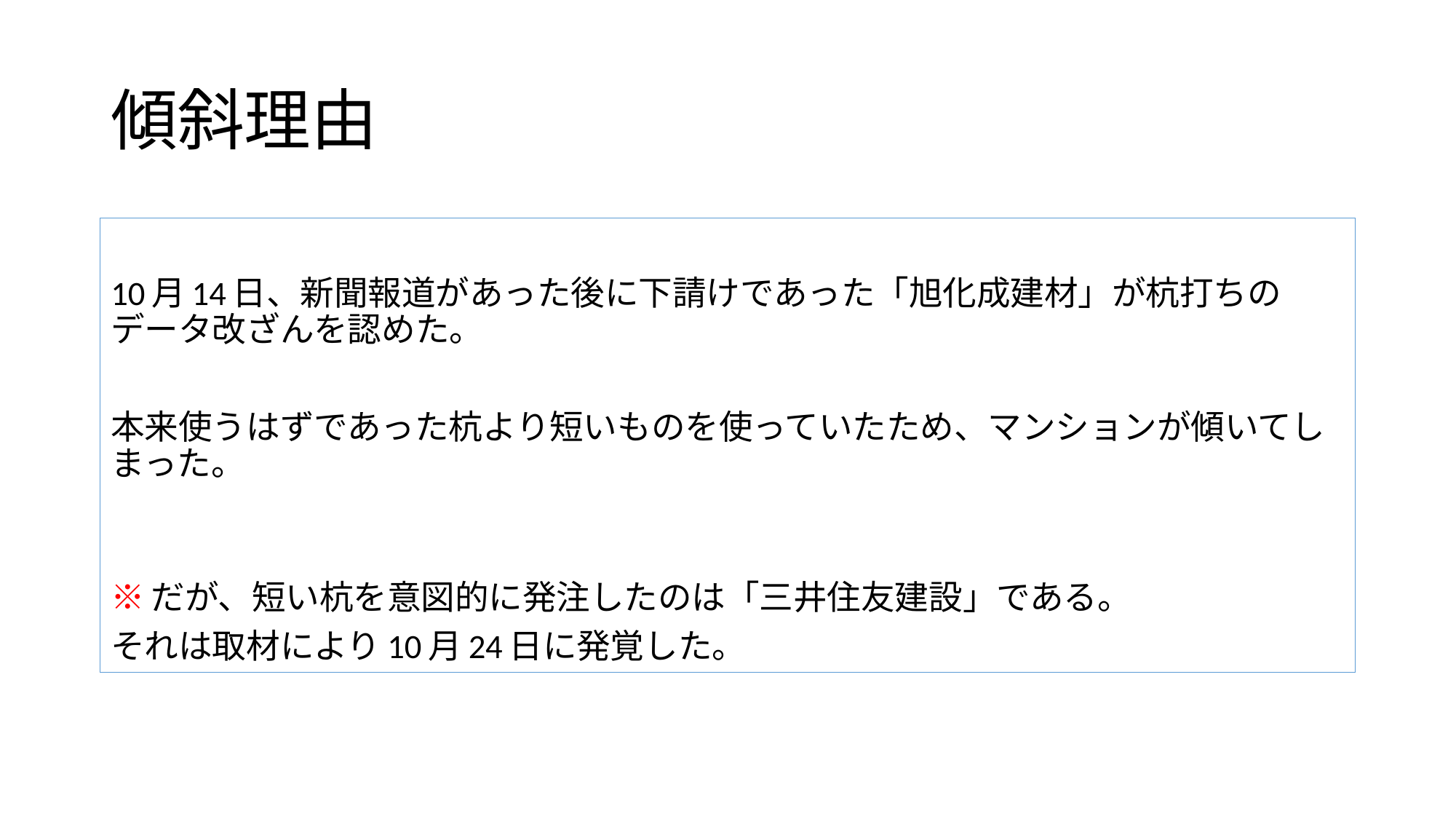

# 傾斜理由

10月14日、新聞報道があった後に下請けであった「旭化成建材」が杭打ちのデータ改ざんを認めた。

本来使うはずであった杭より短いものを使っていたため、マンションが傾いてしまった。

※だが、短い杭を意図的に発注したのは「三井住友建設」である。
それは取材により10月24日に発覚した。